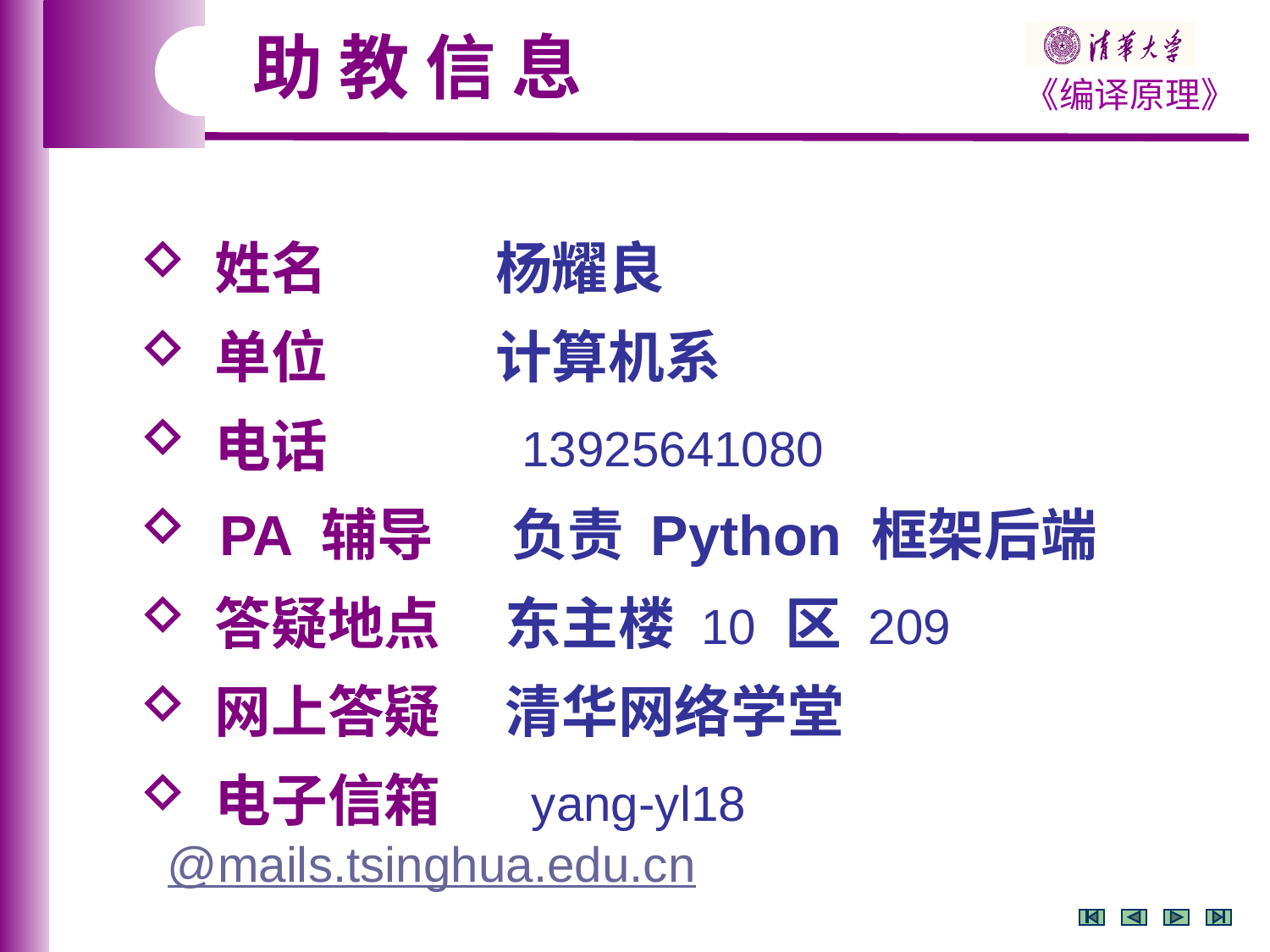

助 教 信 息
 姓名             杨耀良

 单位             计算机系

 电话              13925641080

  PA 辅导      负责 Python 框架后端

 答疑地点     东主楼 10 区 209

 网上答疑     清华网络学堂

 电子信箱      yang-yl18@mails.tsinghua.edu.cn